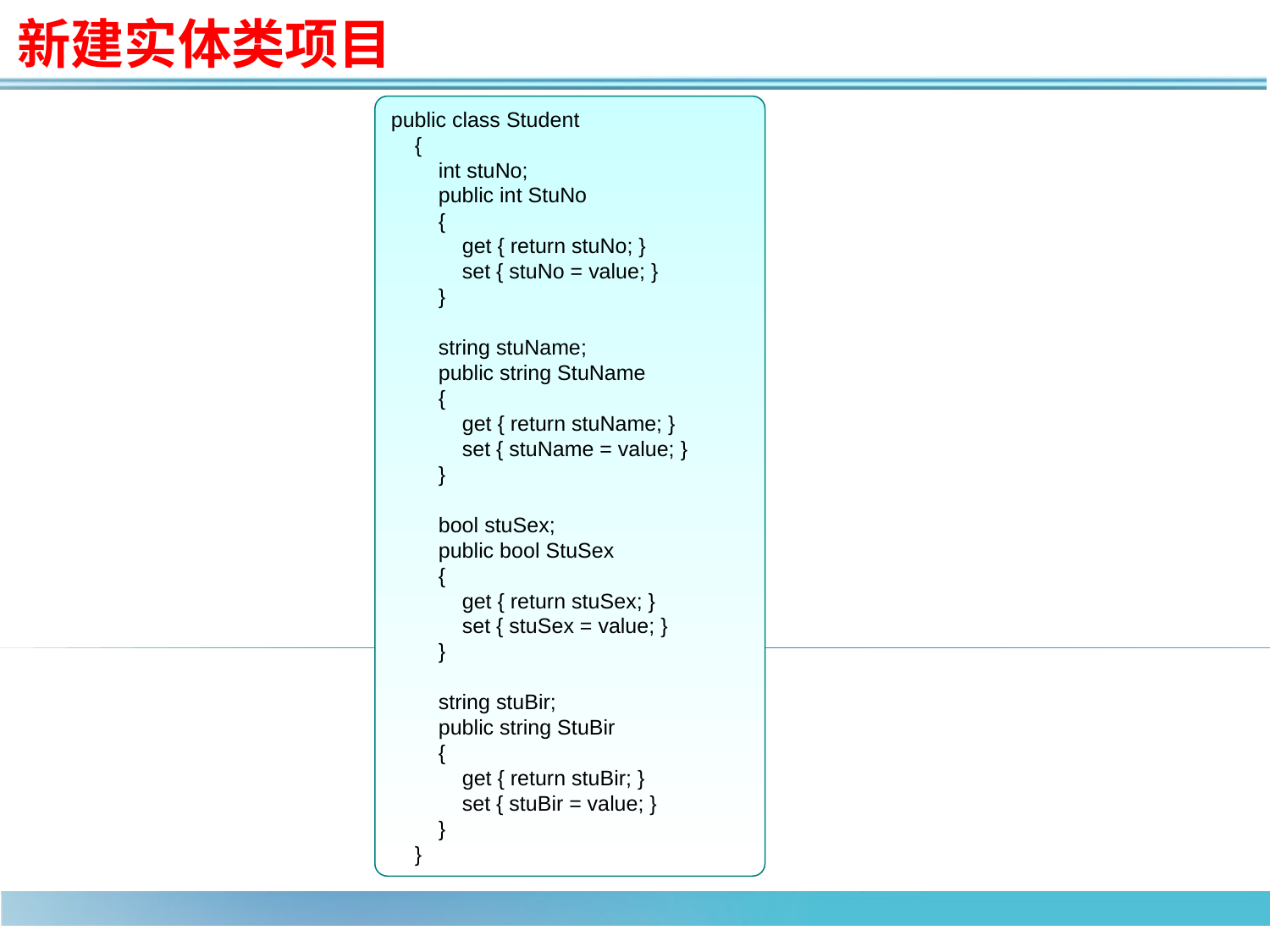

# 新建实体类项目
public class Student
    {
        int stuNo;
        public int StuNo
        {
            get { return stuNo; }
            set { stuNo = value; }
        }

        string stuName;
        public string StuName
        {
            get { return stuName; }
            set { stuName = value; }
        }

        bool stuSex;
        public bool StuSex
        {
            get { return stuSex; }
            set { stuSex = value; }
        }

        string stuBir;
        public string StuBir
        {
            get { return stuBir; }
            set { stuBir = value; }
        }
    }